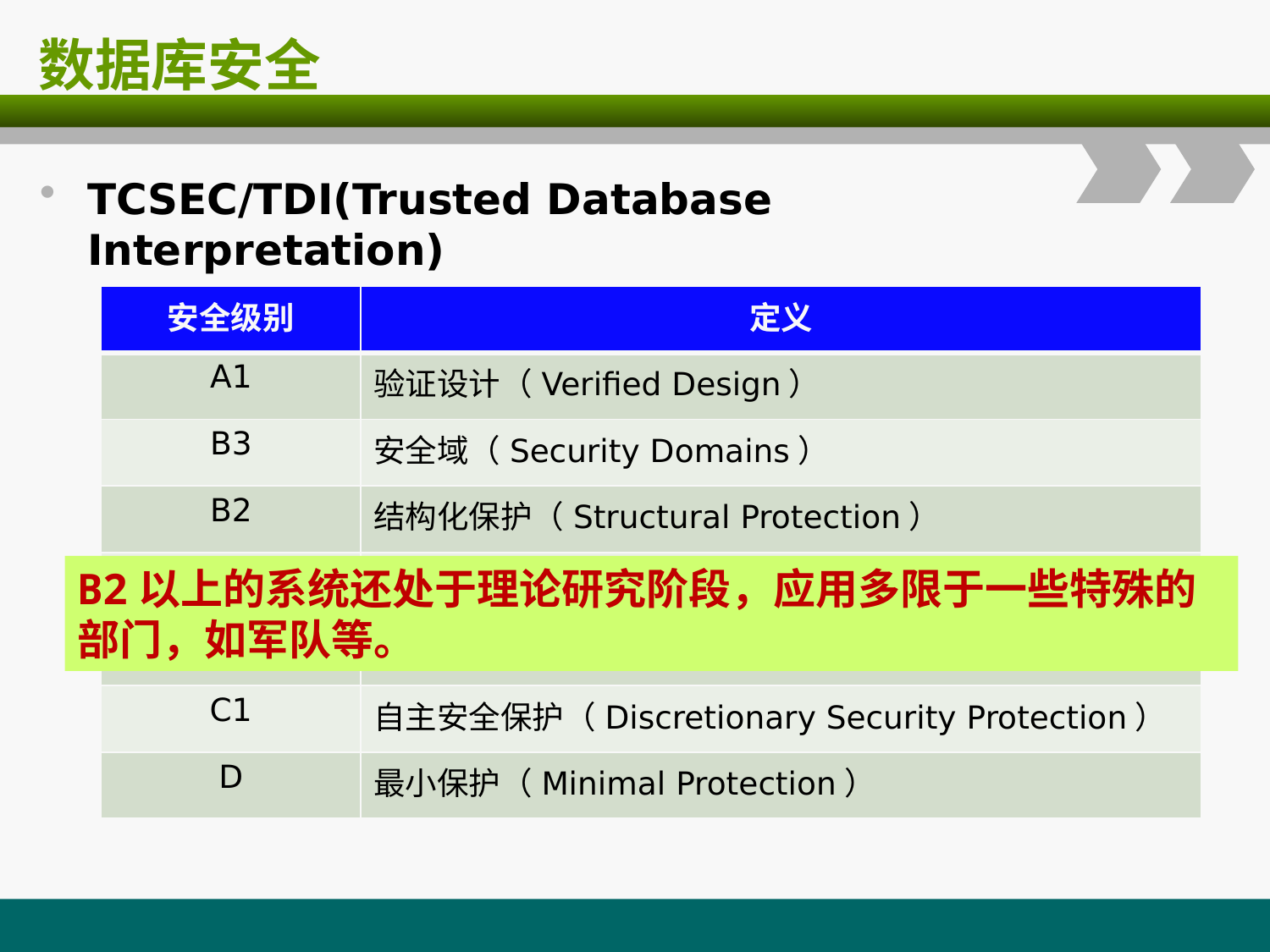

# 数据库安全
TCSEC/TDI(Trusted Database Interpretation)
| 安全级别 | 定义 |
| --- | --- |
| A1 | 验证设计（Verified Design） |
| B3 | 安全域（Security Domains） |
| B2 | 结构化保护（Structural Protection） |
| B1 | 标记安全保护（Labeled Security Protection） |
| C2 | 受控的存取保护（Controlled Access Protection） |
| C1 | 自主安全保护（Discretionary Security Protection） |
| D | 最小保护（Minimal Protection） |
B2以上的系统还处于理论研究阶段，应用多限于一些特殊的部门，如军队等。